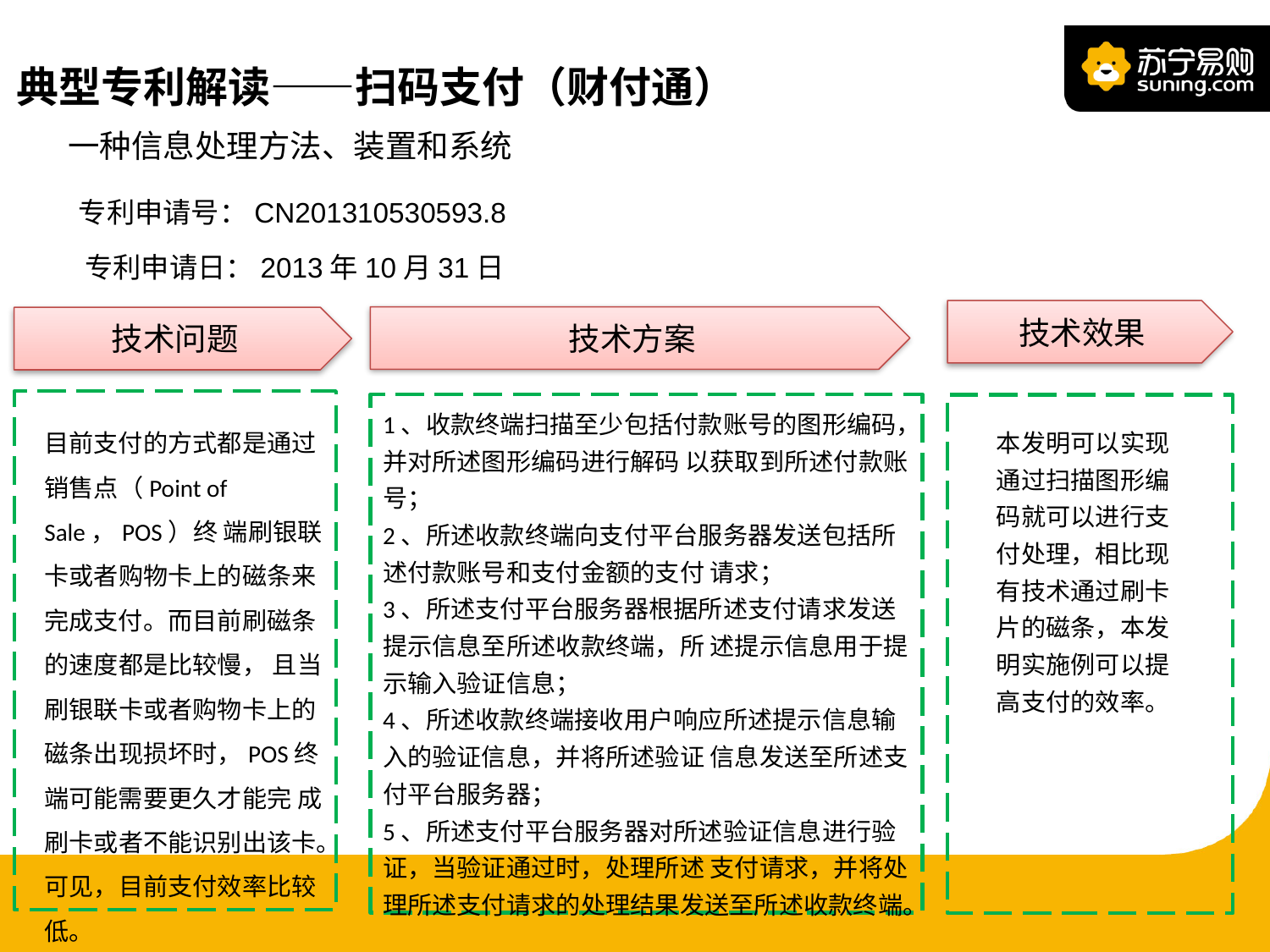

典型专利解读——扫码支付（财付通）
一种信息处理方法、装置和系统
专利申请号：CN201310530593.8
专利申请日：2013年10月31日
技术效果
技术方案
技术问题

1、收款终端扫描至少包括付款账号的图形编码，并对所述图形编码进行解码 以获取到所述付款账号；
2、所述收款终端向支付平台服务器发送包括所述付款账号和支付金额的支付 请求；
3、所述支付平台服务器根据所述支付请求发送提示信息至所述收款终端，所 述提示信息用于提示输入验证信息；
4、所述收款终端接收用户响应所述提示信息输入的验证信息，并将所述验证 信息发送至所述支付平台服务器；
5、所述支付平台服务器对所述验证信息进行验证，当验证通过时，处理所述 支付请求，并将处理所述支付请求的处理结果发送至所述收款终端。
目前支付的方式都是通过销售点（Point of Sale，POS）终 端刷银联卡或者购物卡上的磁条来完成支付。而目前刷磁条的速度都是比较慢， 且当刷银联卡或者购物卡上的磁条出现损坏时，POS终端可能需要更久才能完 成刷卡或者不能识别出该卡。可见，目前支付效率比较低。
本发明可以实现通过扫描图形编码就可以进行支付处理，相比现 有技术通过刷卡片的磁条，本发明实施例可以提高支付的效率。